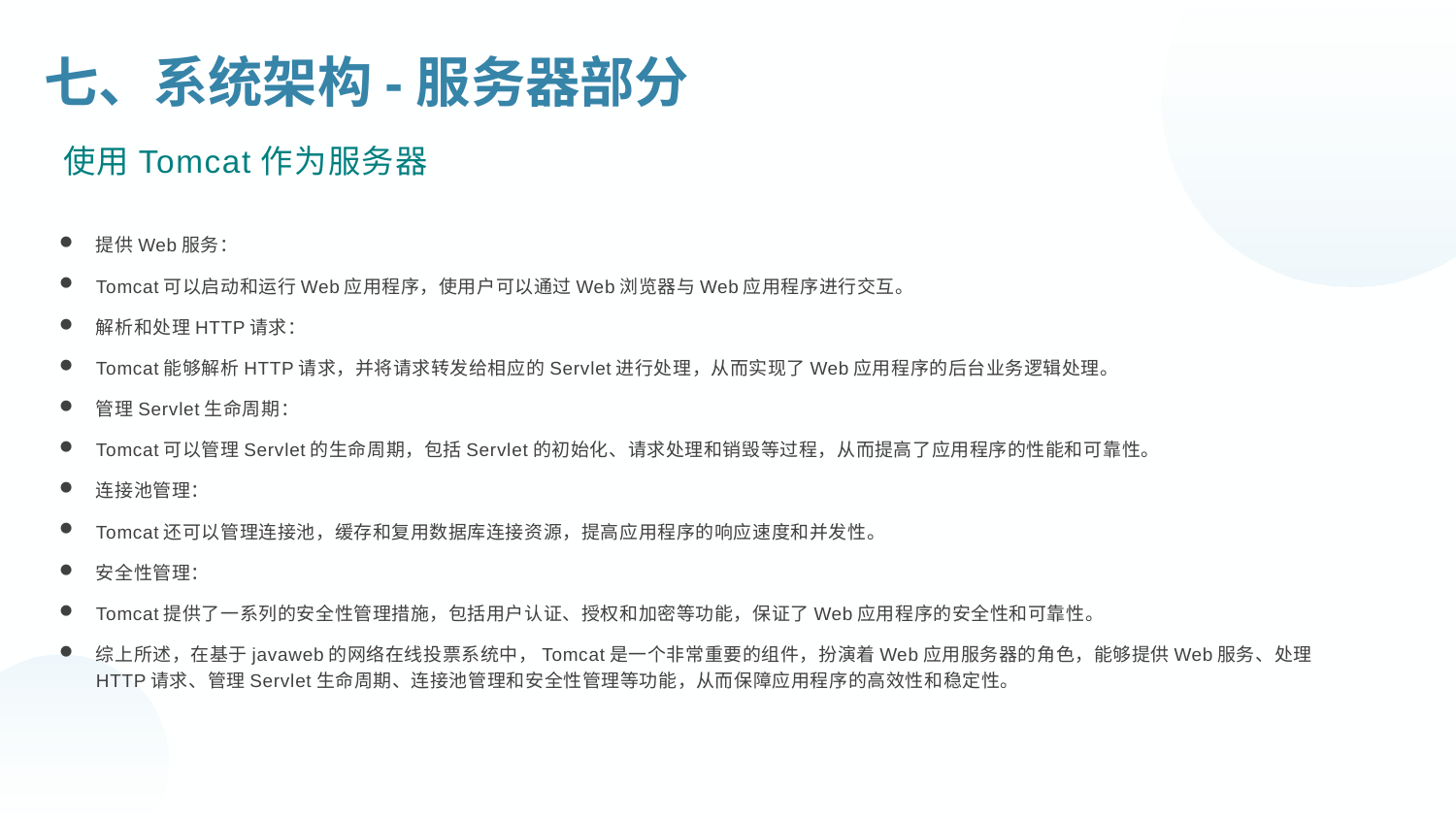

七、系统架构-服务器部分
使用Tomcat作为服务器
提供Web服务：
Tomcat可以启动和运行Web应用程序，使用户可以通过Web浏览器与Web应用程序进行交互。
解析和处理HTTP请求：
Tomcat能够解析HTTP请求，并将请求转发给相应的Servlet进行处理，从而实现了Web应用程序的后台业务逻辑处理。
管理Servlet生命周期：
Tomcat可以管理Servlet的生命周期，包括Servlet的初始化、请求处理和销毁等过程，从而提高了应用程序的性能和可靠性。
连接池管理：
Tomcat还可以管理连接池，缓存和复用数据库连接资源，提高应用程序的响应速度和并发性。
安全性管理：
Tomcat提供了一系列的安全性管理措施，包括用户认证、授权和加密等功能，保证了Web应用程序的安全性和可靠性。
综上所述，在基于javaweb的网络在线投票系统中，Tomcat是一个非常重要的组件，扮演着Web应用服务器的角色，能够提供Web服务、处理HTTP请求、管理Servlet生命周期、连接池管理和安全性管理等功能，从而保障应用程序的高效性和稳定性。